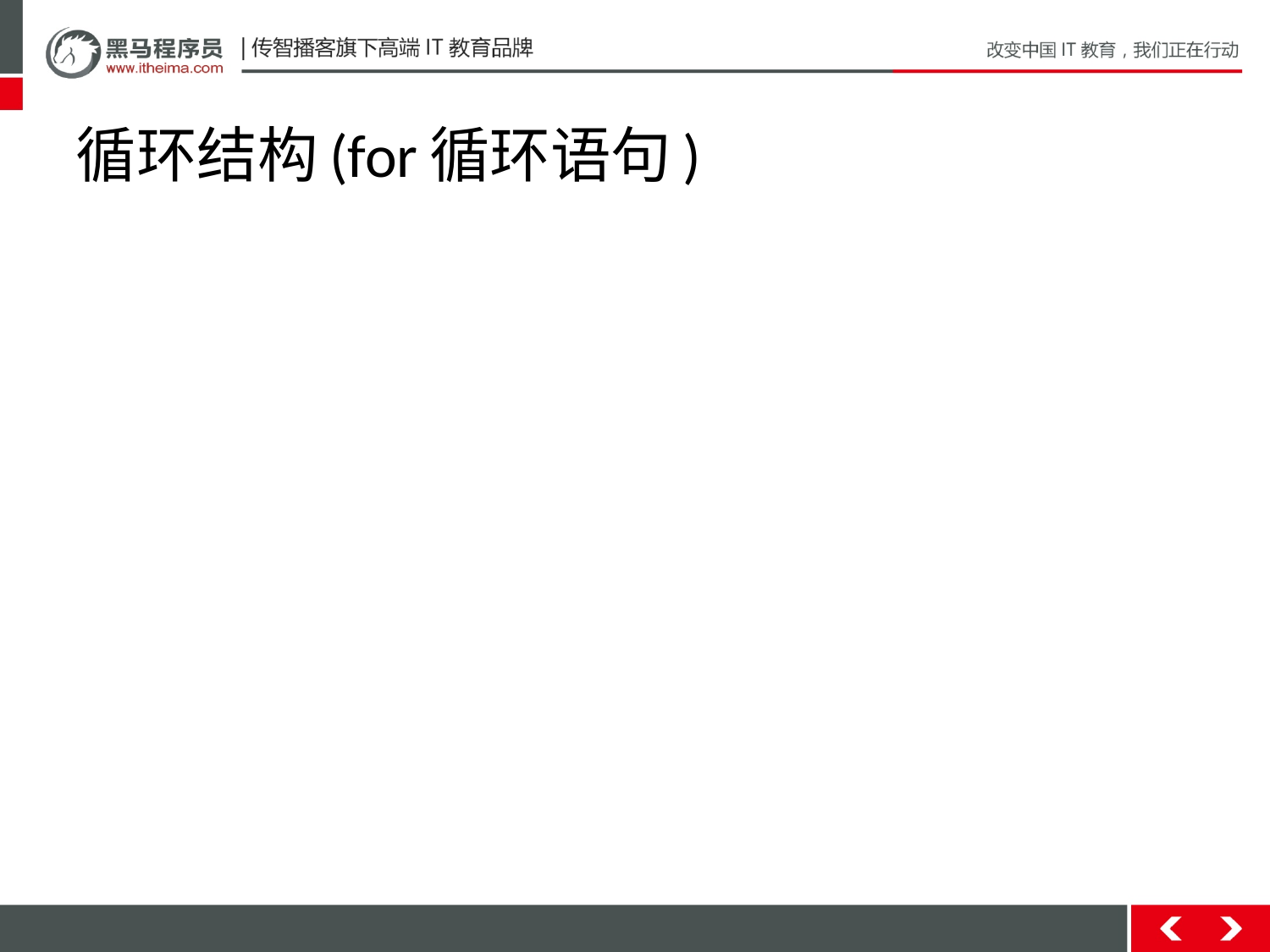

# 循环结构(for循环语句)
for循环语句格式：
for(初始化语句;判断条件语句;控制条件语句) {
         循环体语句;
    }
执行流程
A:执行初始化语句
B:执行判断条件语句，看其结果是true还是false
如果是false，循环结束。
如果是true，继续执行。
C:执行循环体语句
D:执行控制条件语句
E:回到B继续